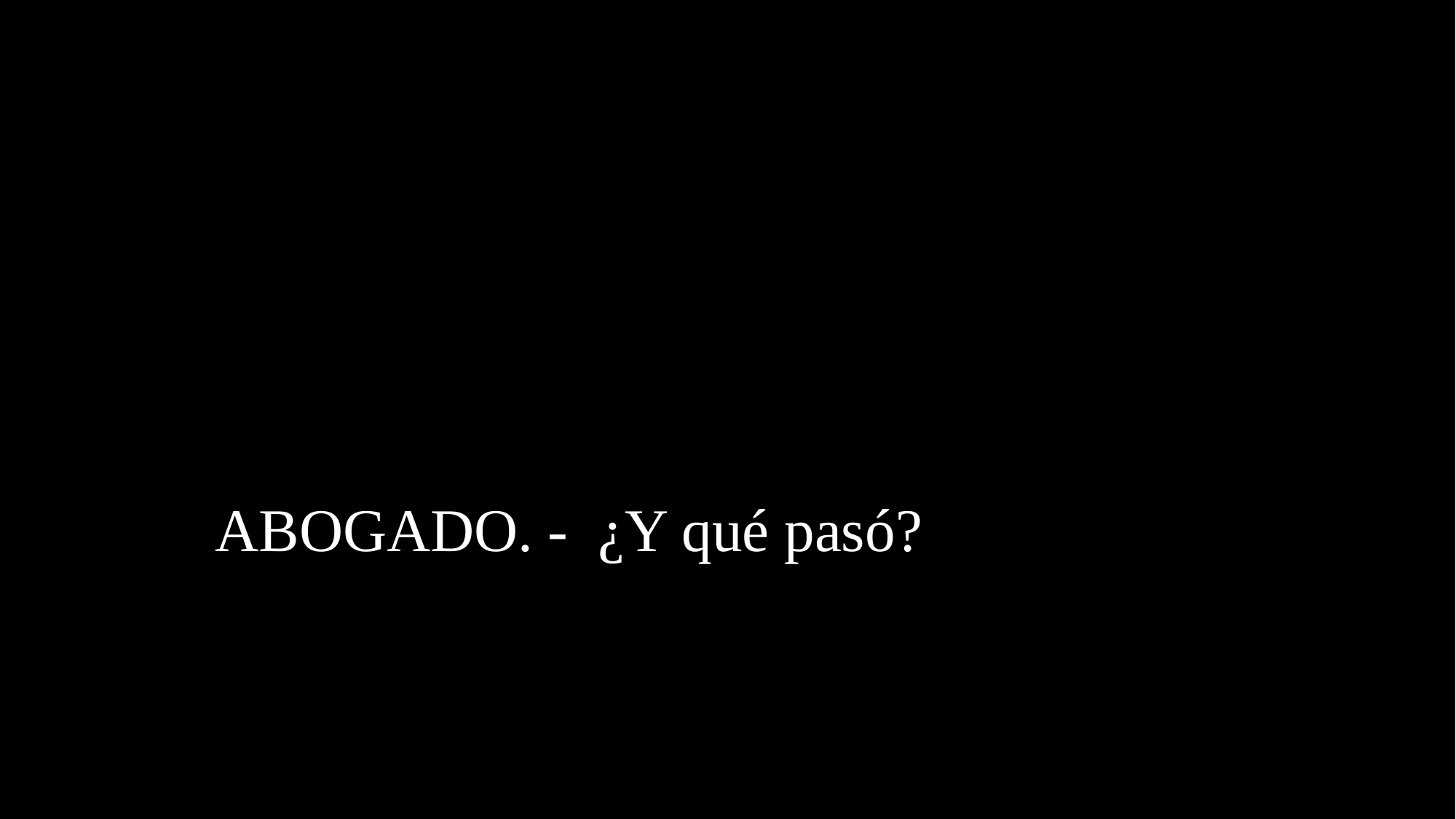

ABOGADO. -  ¿Y qué pasó?

弁護士: どうなりましたか？